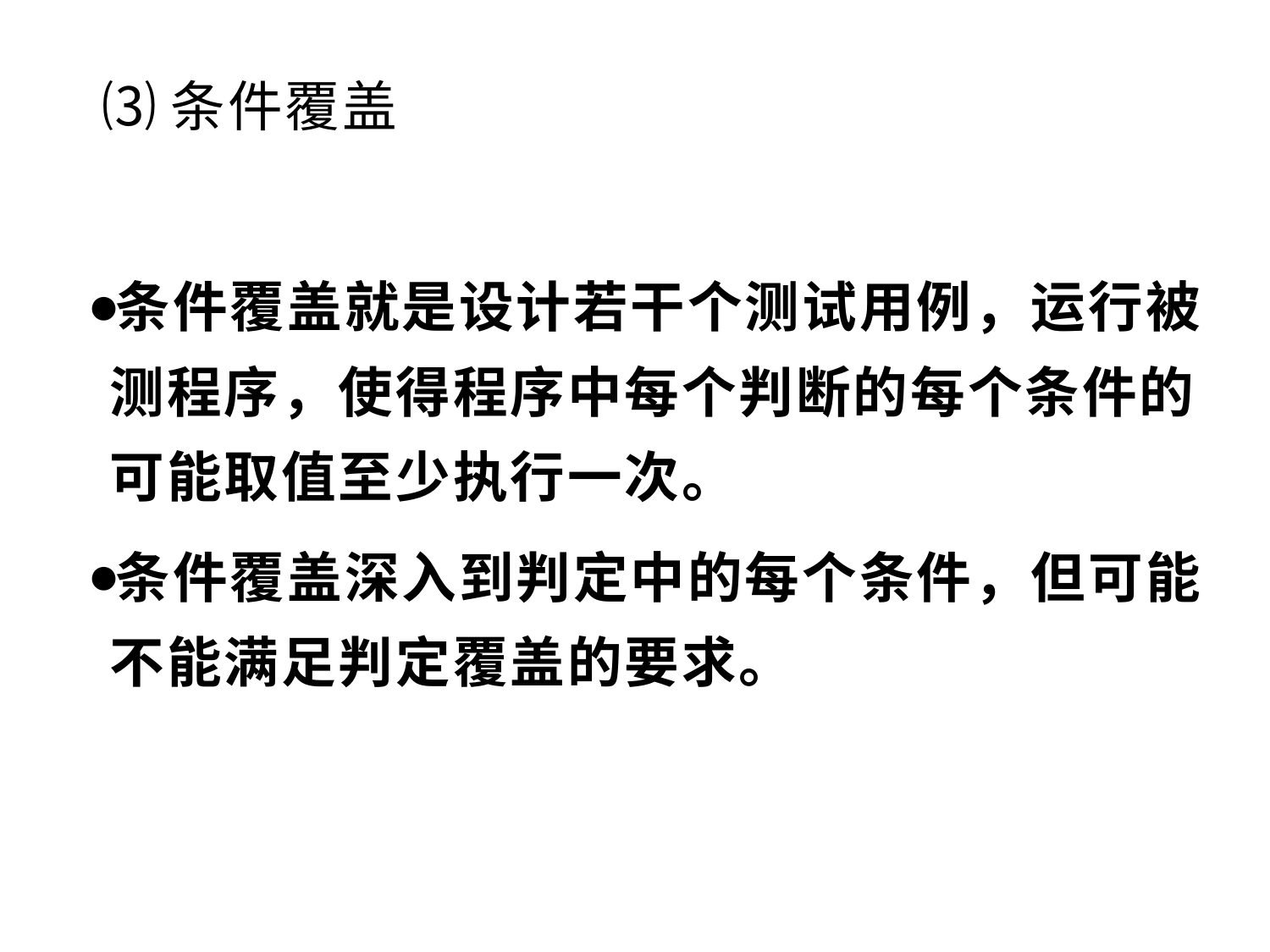

⑶条件覆盖

条件覆盖就是设计若干个测试用例，运行被测程序，使得程序中每个判断的每个条件的可能取值至少执行一次。
条件覆盖深入到判定中的每个条件，但可能不能满足判定覆盖的要求。